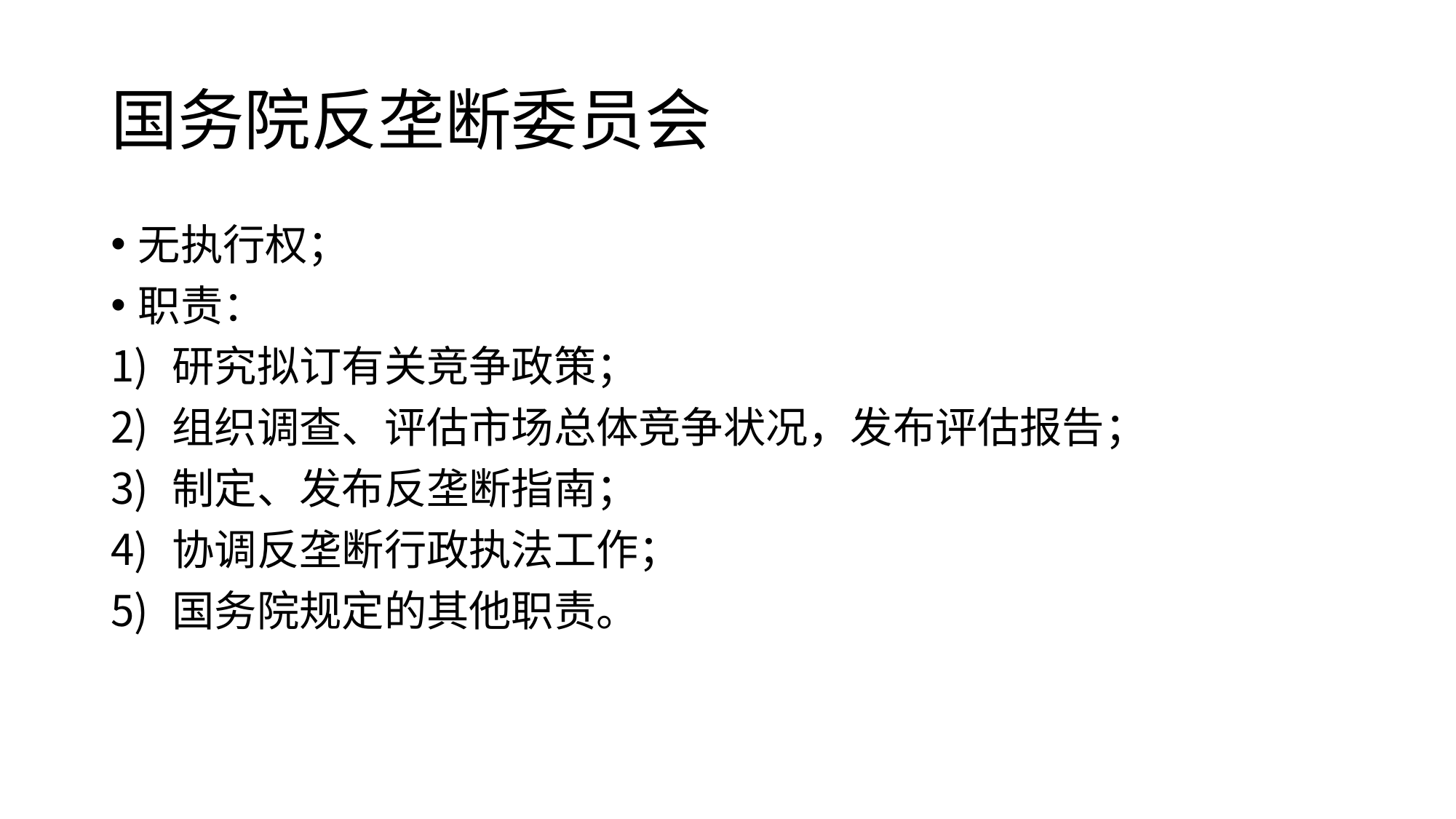

# 国务院反垄断委员会
无执行权；
职责：
研究拟订有关竞争政策；
组织调查、评估市场总体竞争状况，发布评估报告；
制定、发布反垄断指南；
协调反垄断行政执法工作；
国务院规定的其他职责。